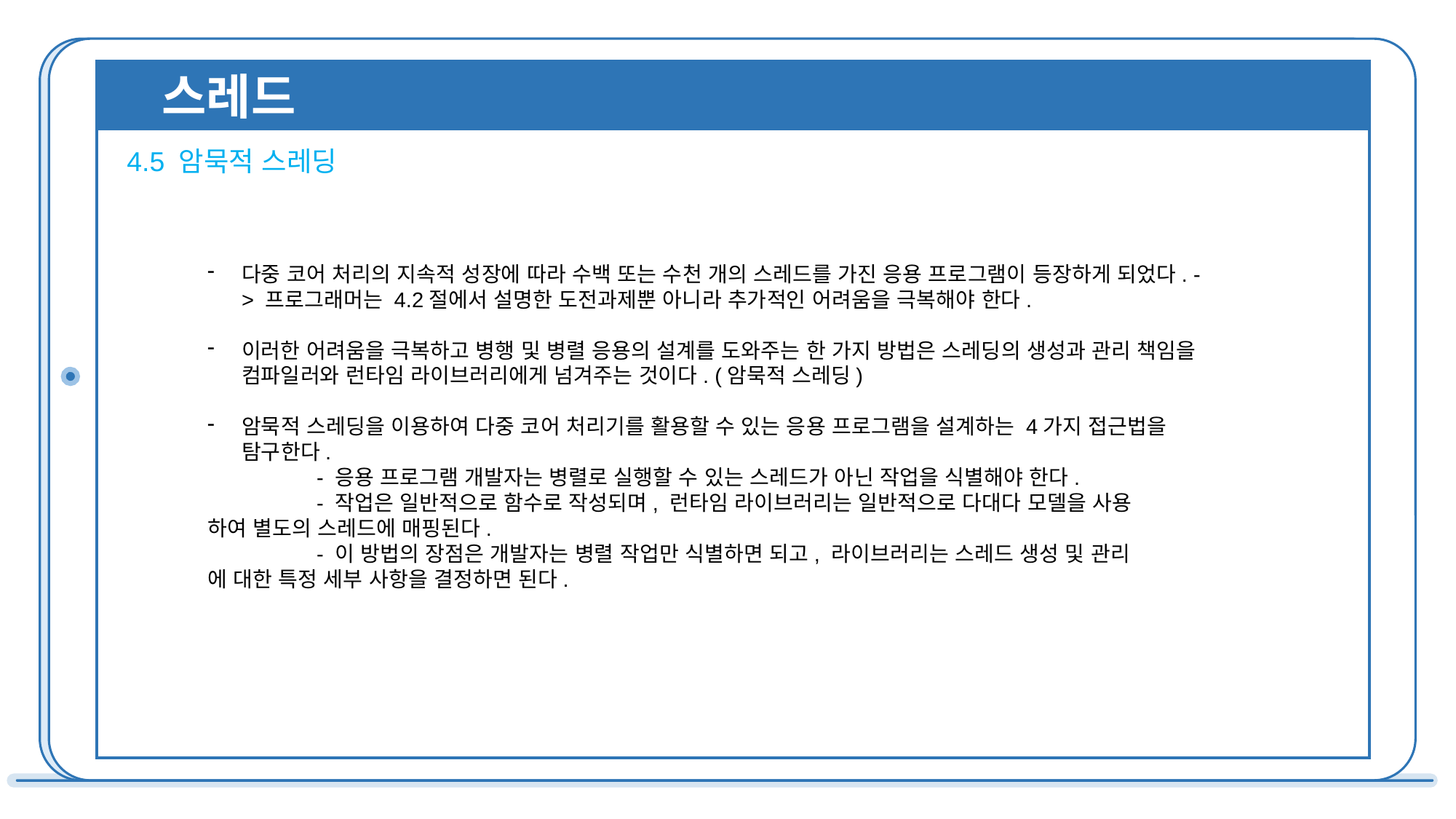

스레드

4.5 암묵적 스레딩
다중 코어 처리의 지속적 성장에 따라 수백 또는 수천 개의 스레드를 가진 응용 프로그램이 등장하게 되었다. -> 프로그래머는 4.2절에서 설명한 도전과제뿐 아니라 추가적인 어려움을 극복해야 한다.

이러한 어려움을 극복하고 병행 및 병렬 응용의 설계를 도와주는 한 가지 방법은 스레딩의 생성과 관리 책임을 컴파일러와 런타임 라이브러리에게 넘겨주는 것이다. (암묵적 스레딩)

암묵적 스레딩을 이용하여 다중 코어 처리기를 활용할 수 있는 응용 프로그램을 설계하는 4가지 접근법을 탐구한다.
	- 응용 프로그램 개발자는 병렬로 실행할 수 있는 스레드가 아닌 작업을 식별해야 한다.
	- 작업은 일반적으로 함수로 작성되며, 런타임 라이브러리는 일반적으로 다대다 모델을 사용	하여 별도의 스레드에 매핑된다.
	- 이 방법의 장점은 개발자는 병렬 작업만 식별하면 되고, 라이브러리는 스레드 생성 및 관리	에 대한 특정 세부 사항을 결정하면 된다.